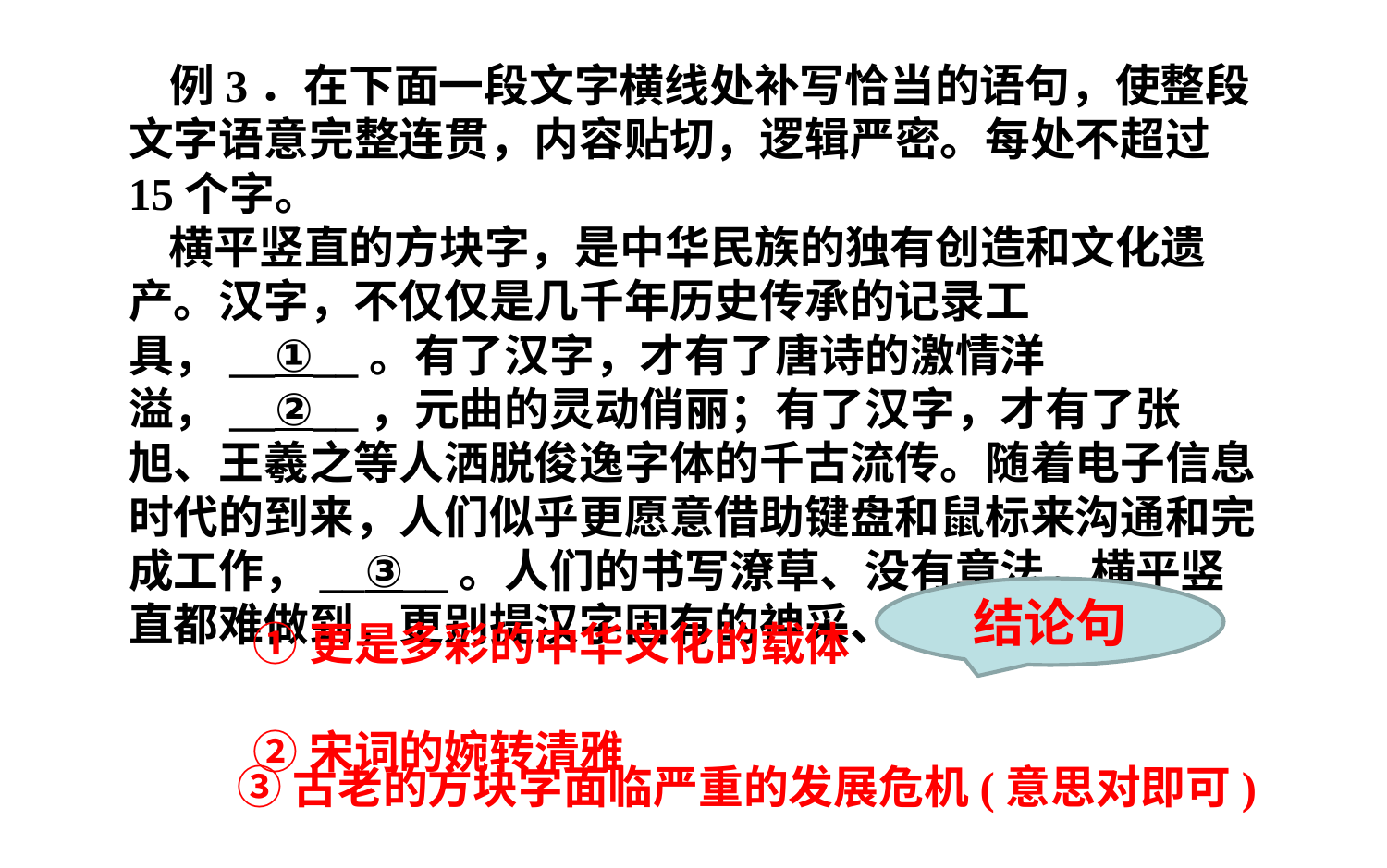

例3．在下面一段文字横线处补写恰当的语句，使整段文字语意完整连贯，内容贴切，逻辑严密。每处不超过15个字。
横平竖直的方块字，是中华民族的独有创造和文化遗产。汉字，不仅仅是几千年历史传承的记录工具，__①__。有了汉字，才有了唐诗的激情洋溢，__②__，元曲的灵动俏丽；有了汉字，才有了张旭、王羲之等人洒脱俊逸字体的千古流传。随着电子信息时代的到来，人们似乎更愿意借助键盘和鼠标来沟通和完成工作，__③__。人们的书写潦草、没有章法，横平竖直都难做到，更别提汉字固有的神采、韵味了。
结论句
①更是多彩的中华文化的载体
②宋词的婉转清雅
③古老的方块字面临严重的发展危机(意思对即可)